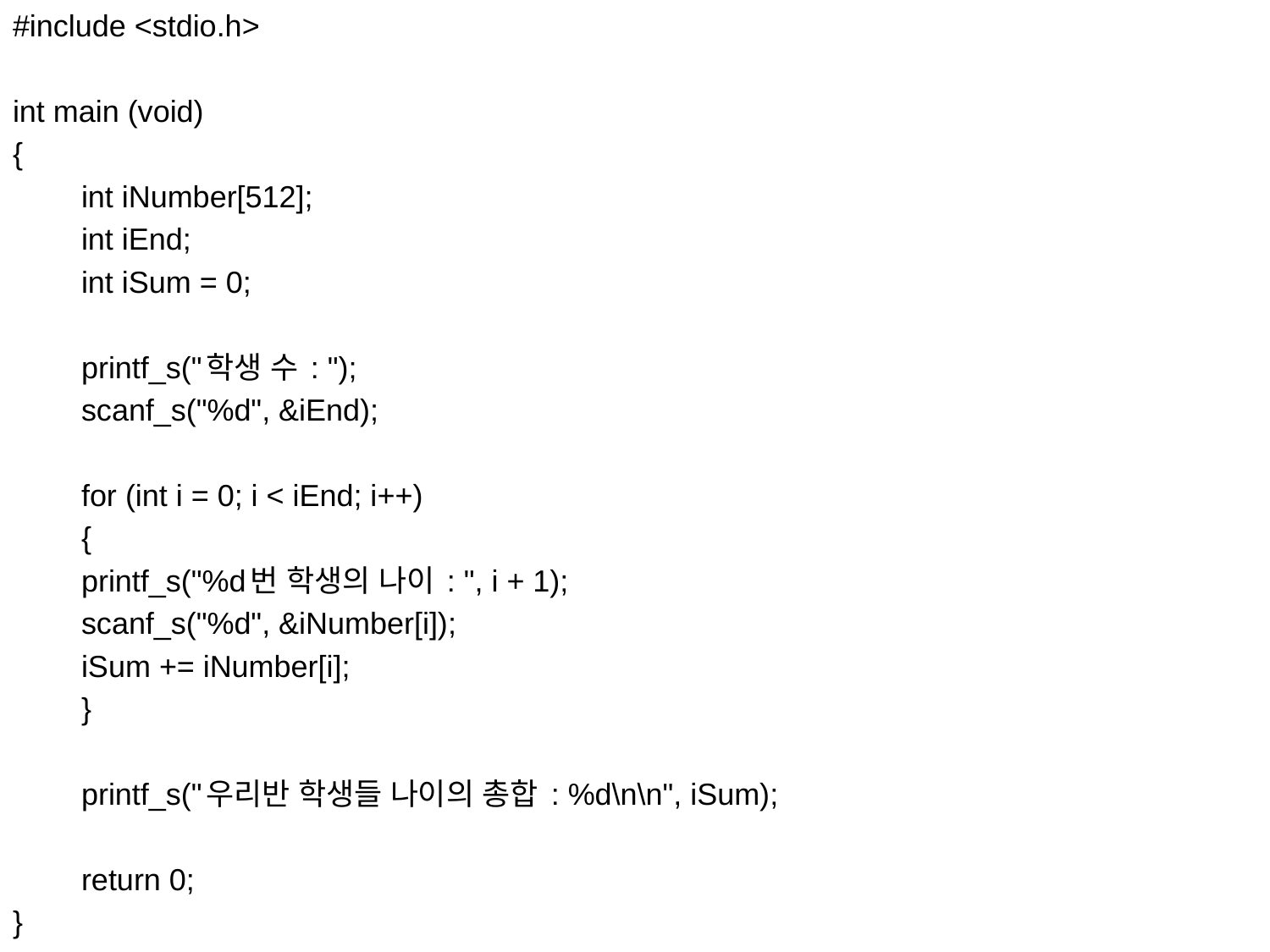

#include <stdio.h>

int main (void)
{
	int iNumber[512];
	int iEnd;
	int iSum = 0;

	printf_s("학생 수 : ");
	scanf_s("%d", &iEnd);

	for (int i = 0; i < iEnd; i++)
	{
		printf_s("%d번 학생의 나이 : ", i + 1);
		scanf_s("%d", &iNumber[i]);
		iSum += iNumber[i];
	}

	printf_s("우리반 학생들 나이의 총합 : %d\n\n", iSum);

	return 0;
}